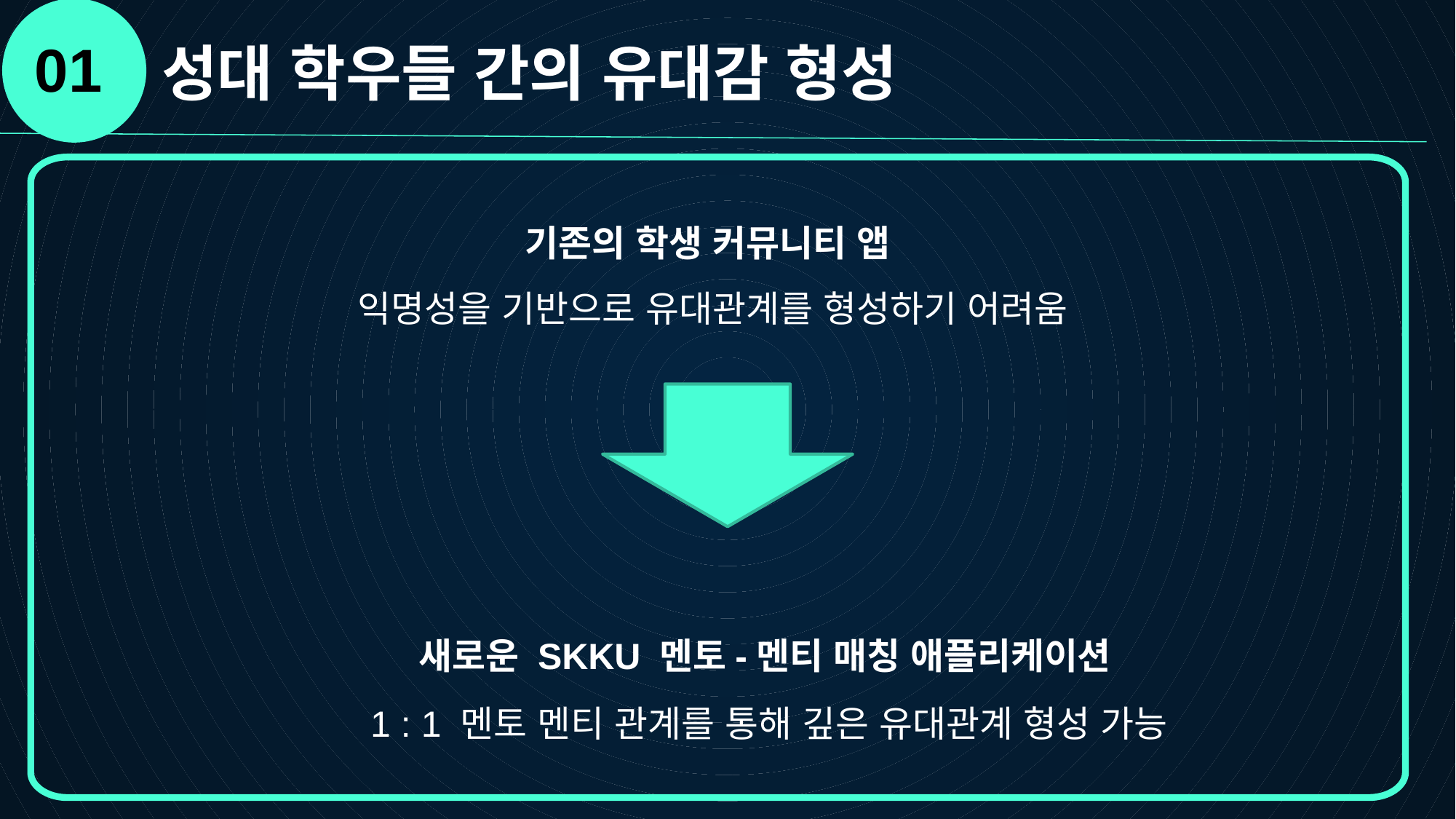

01
성대 학우들 간의 유대감 형성

기존의 학생 커뮤니티 앱
익명성을 기반으로 유대관계를 형성하기 어려움
      새로운 SKKU 멘토-멘티 매칭 애플리케이션
          1 : 1 멘토 멘티 관계를 통해 깊은 유대관계 형성 가능